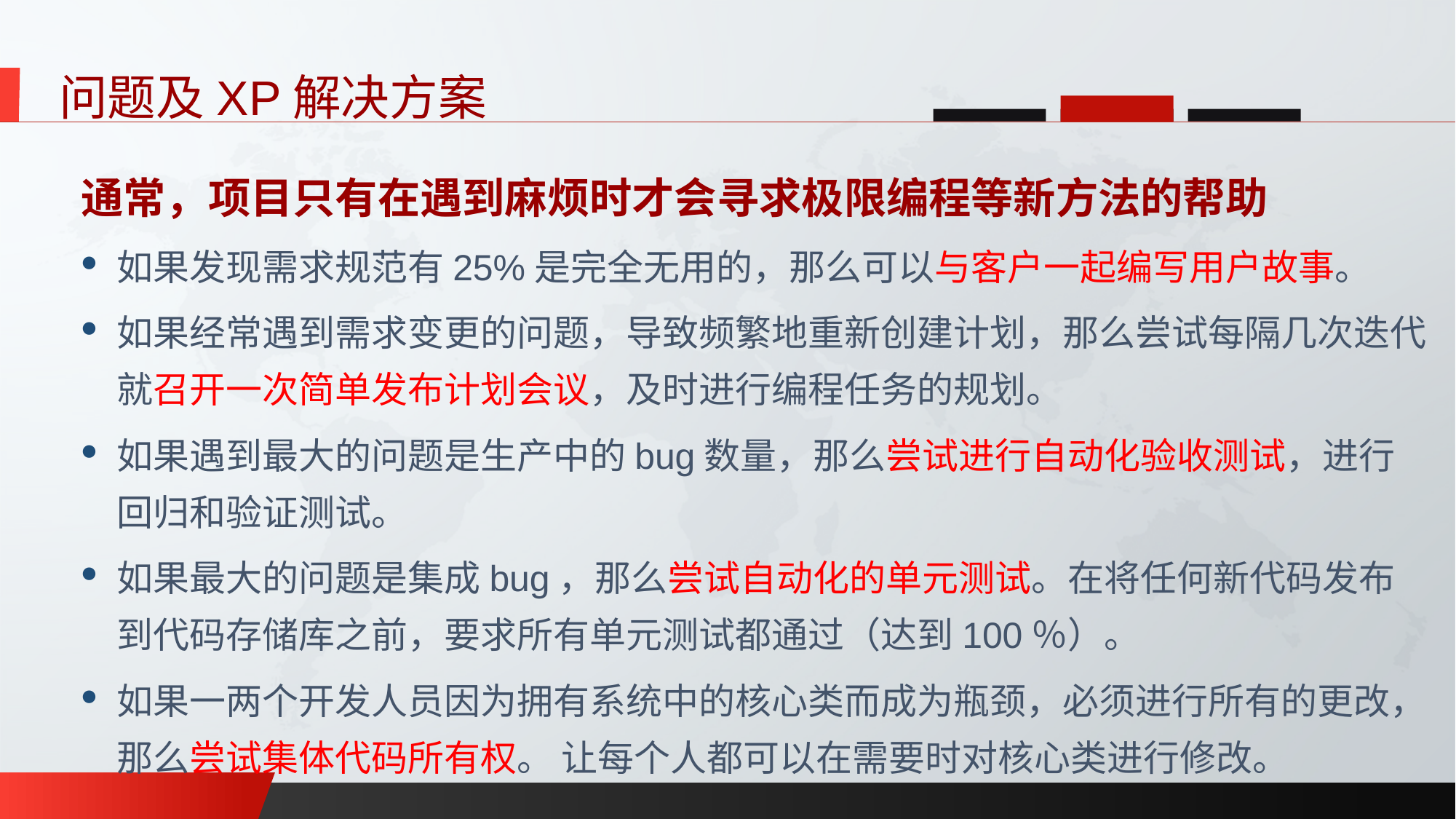

问题及XP解决方案

通常，项目只有在遇到麻烦时才会寻求极限编程等新方法的帮助
如果发现需求规范有25%是完全无用的，那么可以与客户一起编写用户故事。
如果经常遇到需求变更的问题，导致频繁地重新创建计划，那么尝试每隔几次迭代就召开一次简单发布计划会议，及时进行编程任务的规划。
如果遇到最大的问题是生产中的bug数量，那么尝试进行自动化验收测试，进行回归和验证测试。
如果最大的问题是集成bug，那么尝试自动化的单元测试。在将任何新代码发布到代码存储库之前，要求所有单元测试都通过（达到100％）。
如果一两个开发人员因为拥有系统中的核心类而成为瓶颈，必须进行所有的更改，那么尝试集体代码所有权。 让每个人都可以在需要时对核心类进行修改。